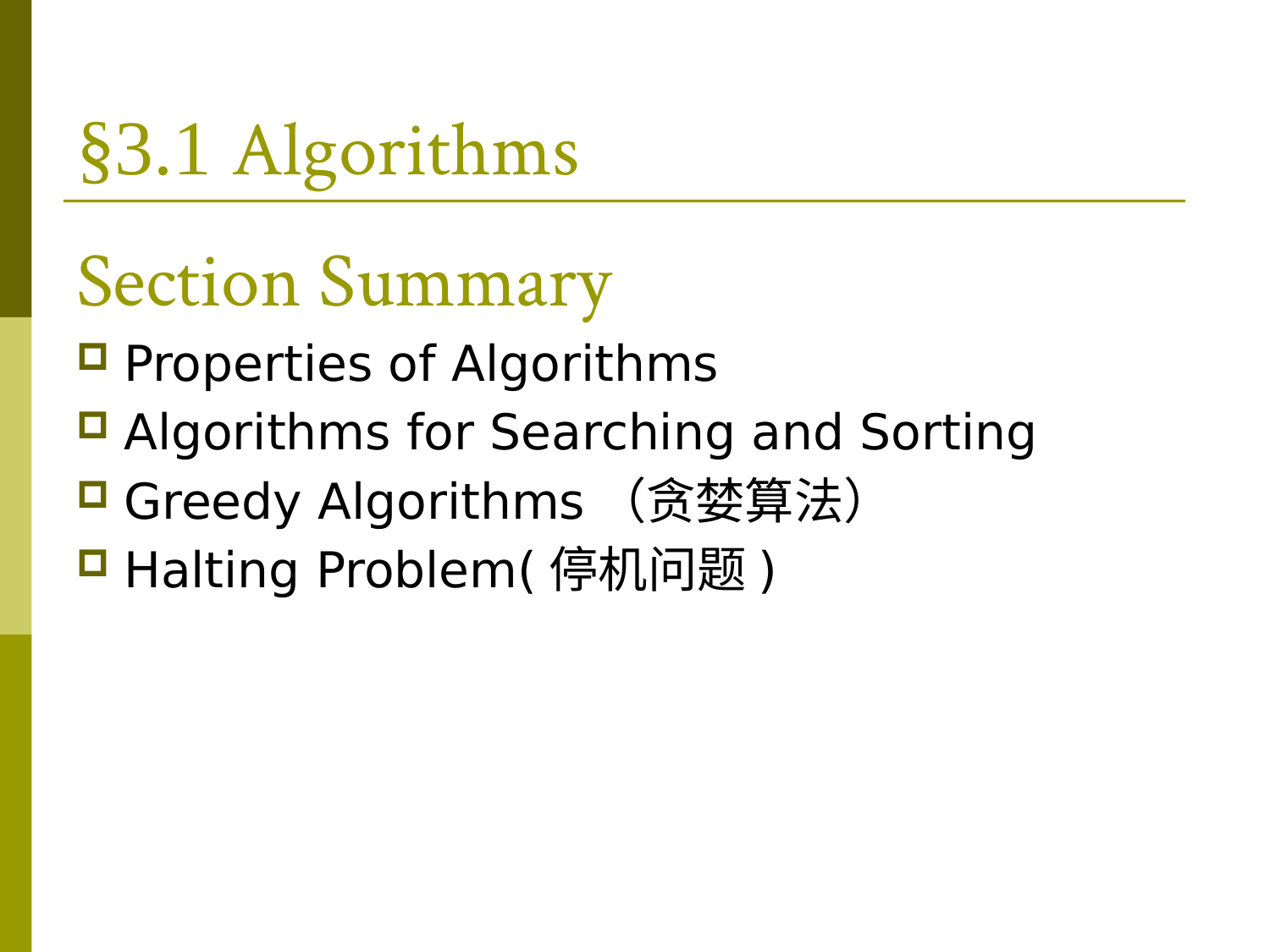

# §3.1 Algorithms
Section Summary
Properties of Algorithms
Algorithms for Searching and Sorting
Greedy Algorithms（贪婪算法）
Halting Problem(停机问题)